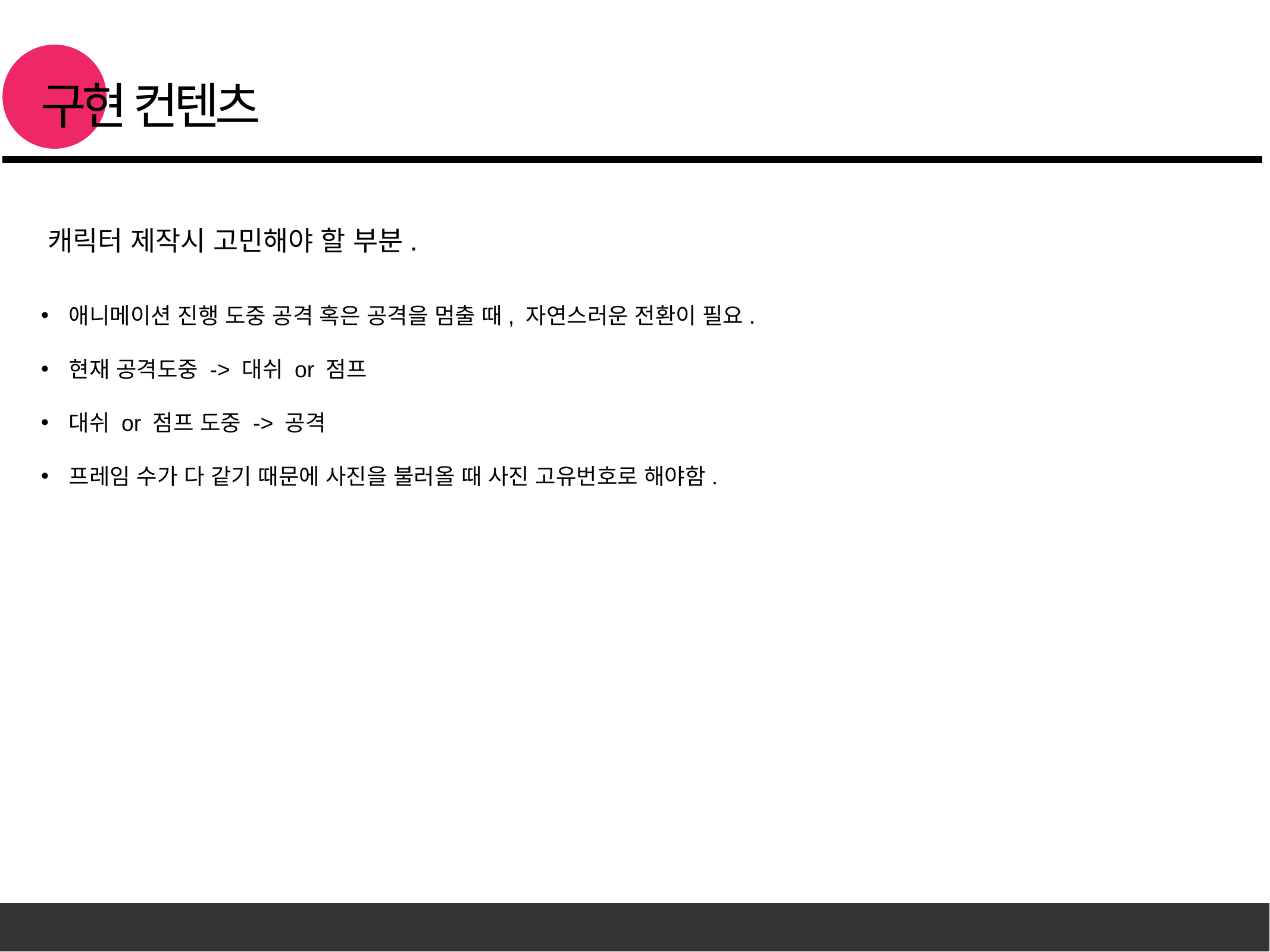

# 구현 컨텐츠
캐릭터 제작시 고민해야 할 부분.
애니메이션 진행 도중 공격 혹은 공격을 멈출 때, 자연스러운 전환이 필요.

현재 공격도중 -> 대쉬 or 점프

대쉬 or 점프 도중 -> 공격

프레임 수가 다 같기 때문에 사진을 불러올 때 사진 고유번호로 해야함.